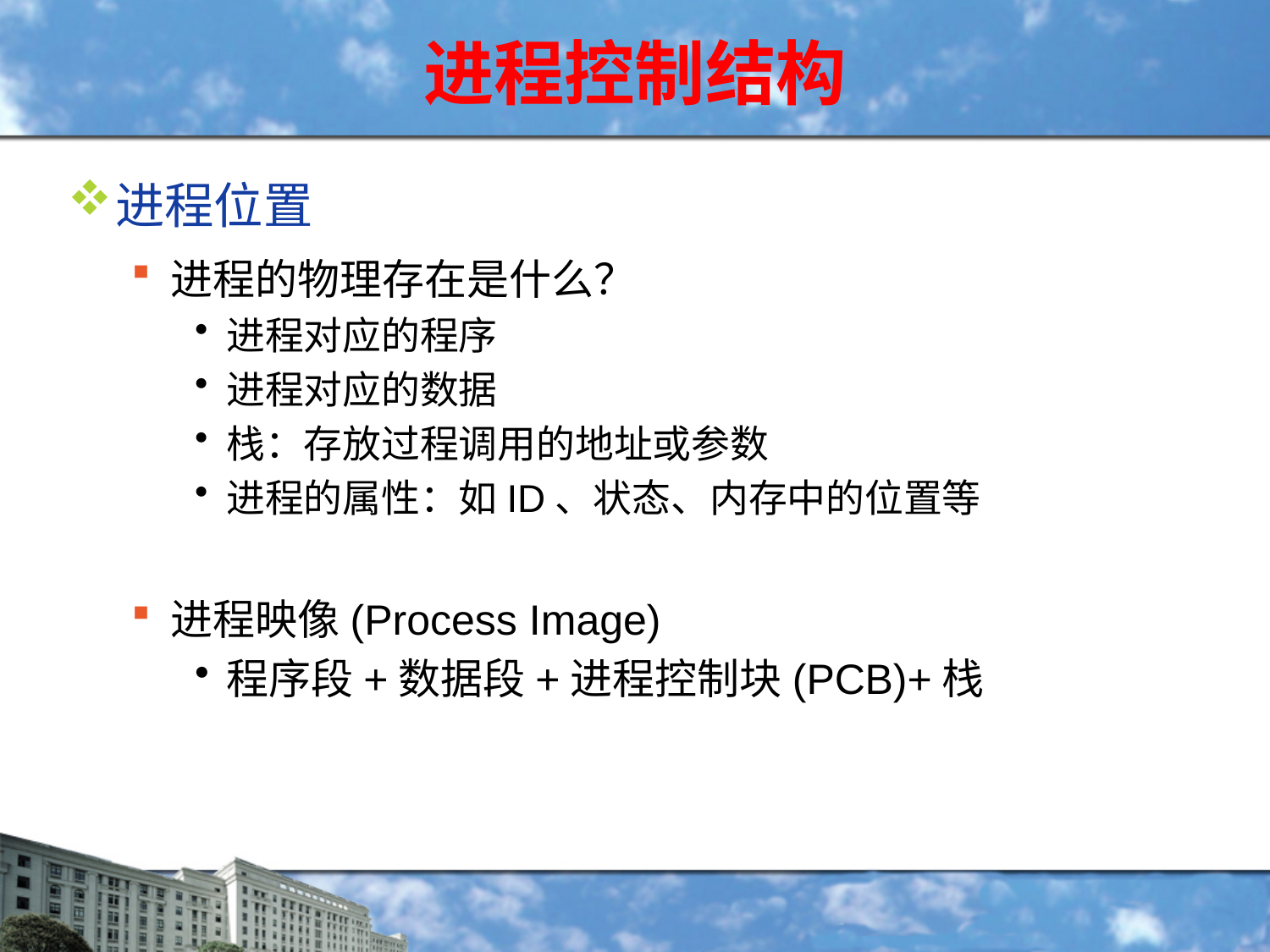

# 进程控制结构
进程位置
进程的物理存在是什么？
进程对应的程序
进程对应的数据
栈：存放过程调用的地址或参数
进程的属性：如ID、状态、内存中的位置等

进程映像(Process Image)
程序段+数据段+进程控制块(PCB)+栈